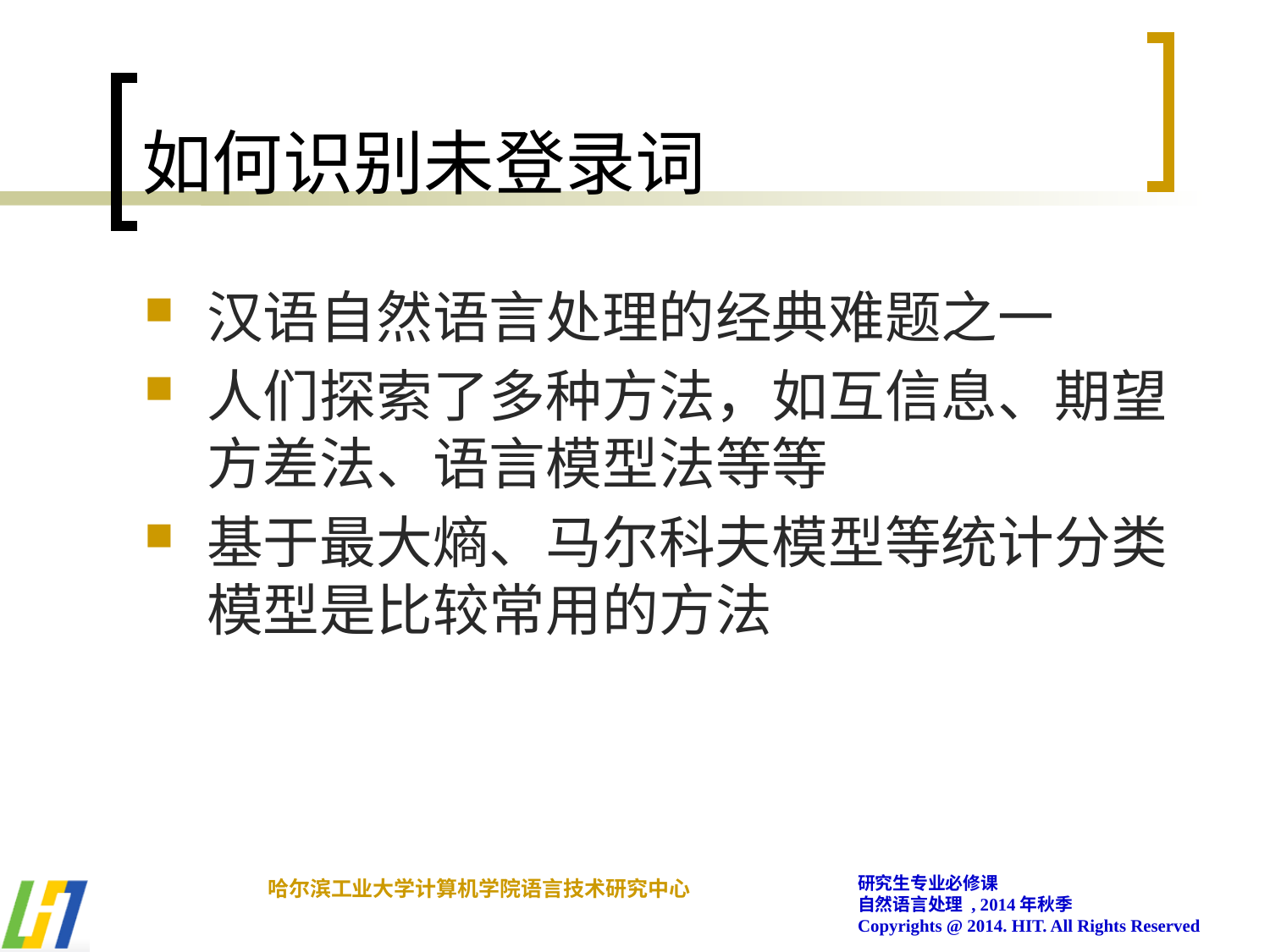

# 如何识别未登录词
汉语自然语言处理的经典难题之一
人们探索了多种方法，如互信息、期望方差法、语言模型法等等
基于最大熵、马尔科夫模型等统计分类模型是比较常用的方法

研究生专业必修课
自然语言处理 , 2014年秋季
Copyrights @ 2014. HIT. All Rights Reserved
哈尔滨工业大学计算机学院语言技术研究中心